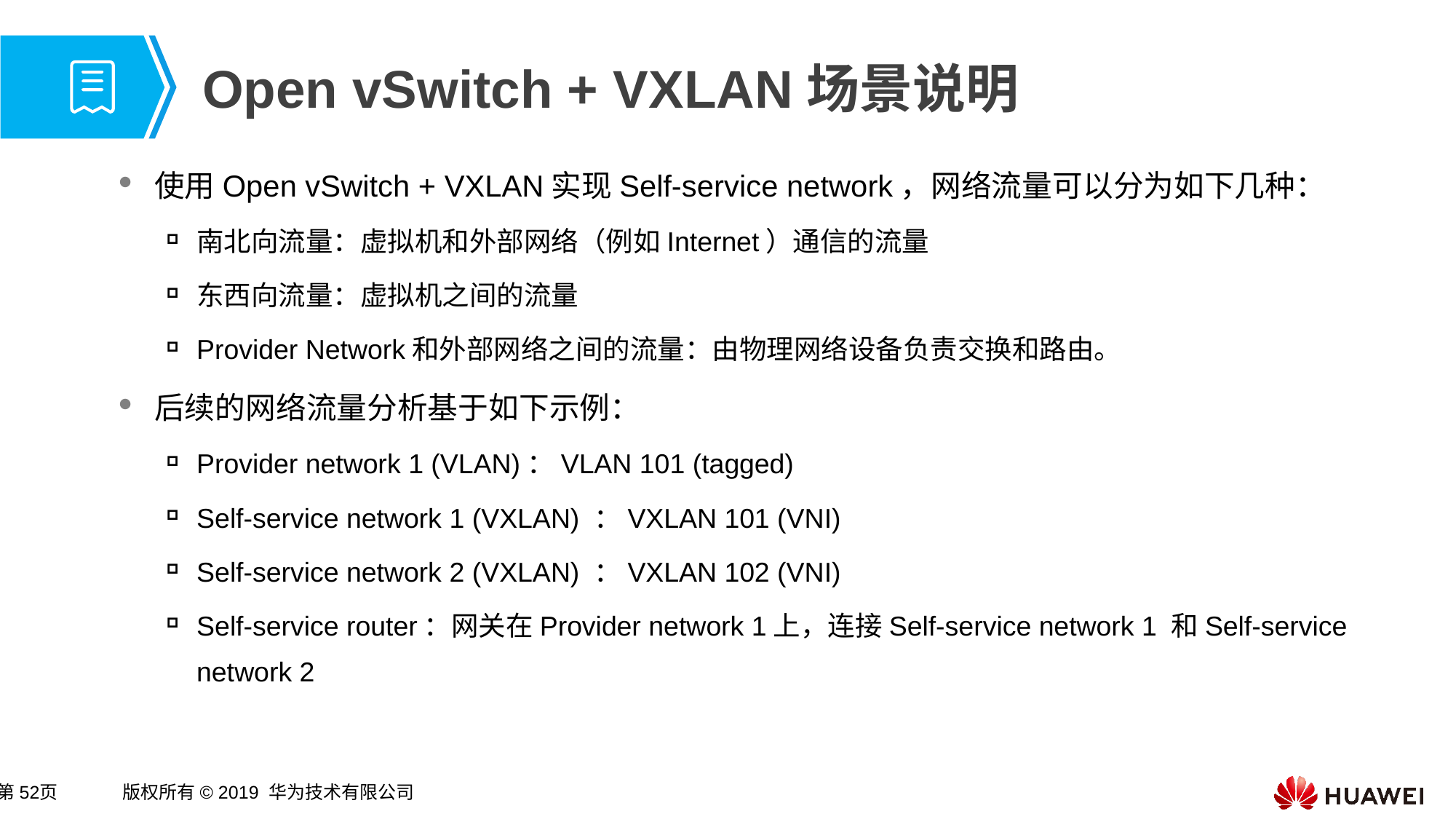

# Open vSwitch + VXLAN场景说明
使用Open vSwitch + VXLAN实现Self-service network，网络流量可以分为如下几种：
南北向流量：虚拟机和外部网络（例如Internet）通信的流量
东西向流量：虚拟机之间的流量
Provider Network和外部网络之间的流量：由物理网络设备负责交换和路由。
后续的网络流量分析基于如下示例：
Provider network 1 (VLAN)：VLAN 101 (tagged)
Self-service network 1 (VXLAN) ：VXLAN 101 (VNI)
Self-service network 2 (VXLAN) ：VXLAN 102 (VNI)
Self-service router：网关在Provider network 1上，连接Self-service network 1 和Self-service network 2